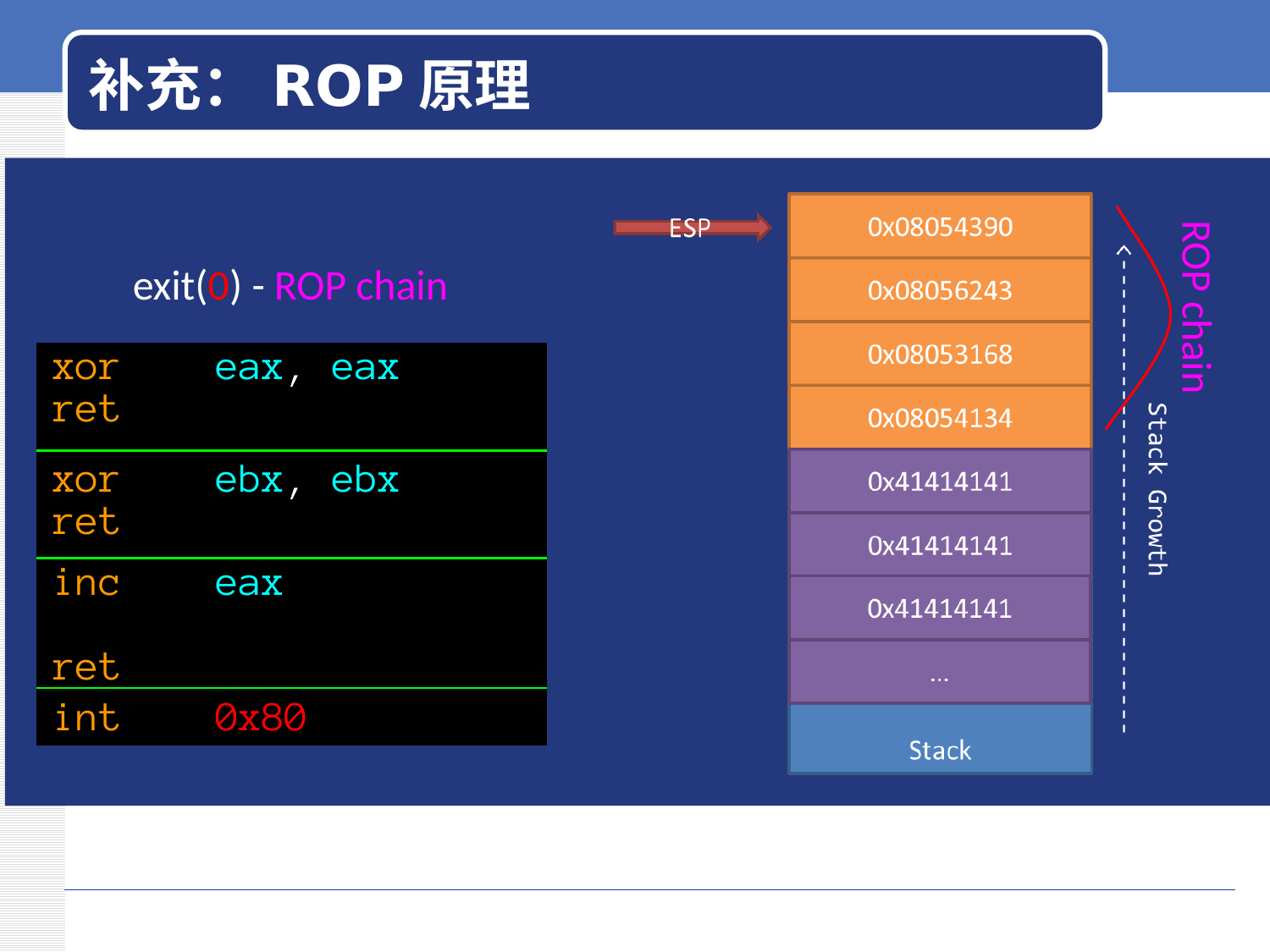

# 补充：ROP原理

ROP chain

exit(0) - ROP chain
| xor ret | eax, | eax |
| --- | --- | --- |
| xor ret | ebx, | ebx |
| inc ret | eax |  |
| int | 0x80 |  |